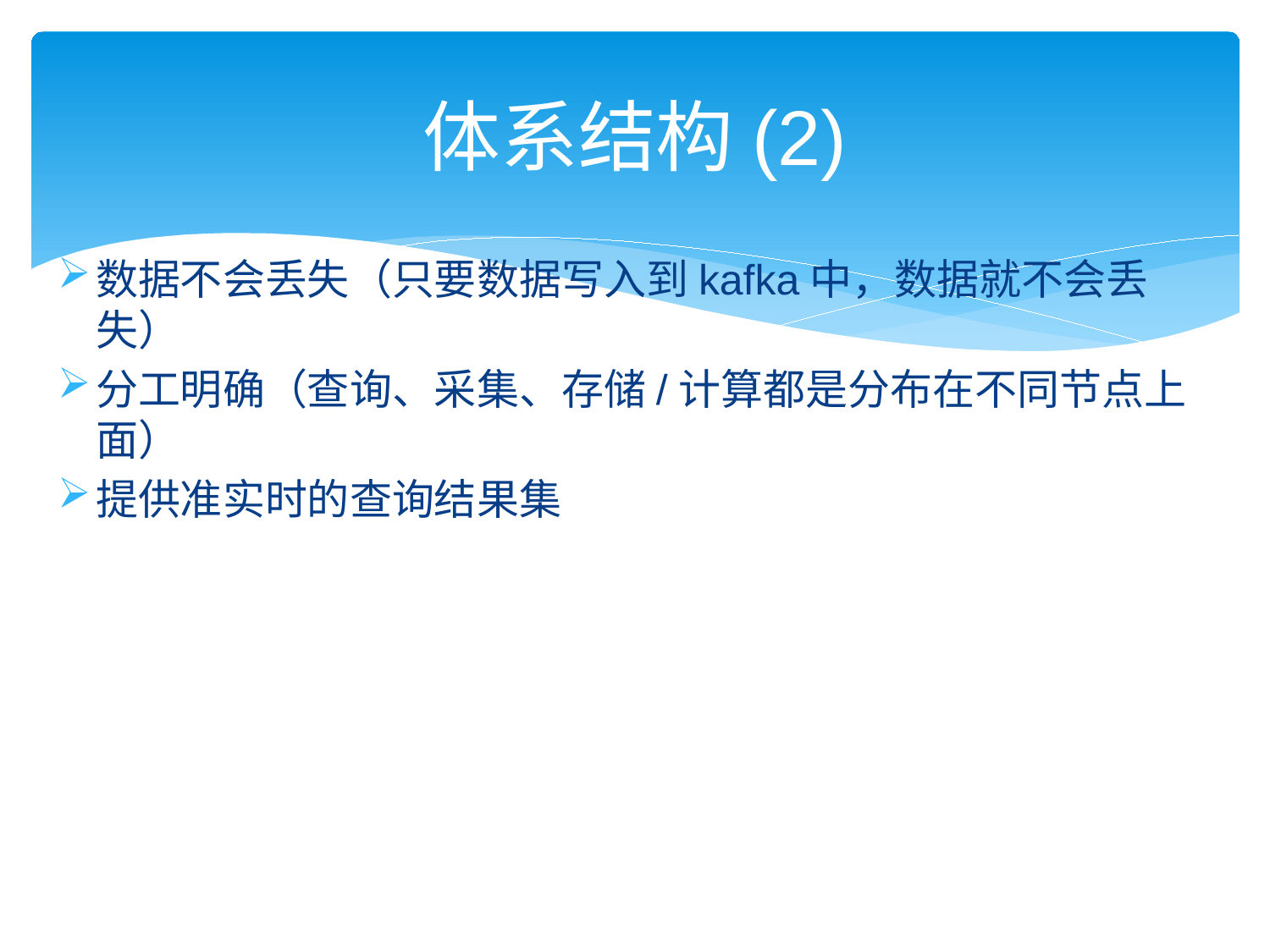

# 体系结构(2)
数据不会丢失（只要数据写入到kafka中，数据就不会丢失）
分工明确（查询、采集、存储/计算都是分布在不同节点上面）
提供准实时的查询结果集